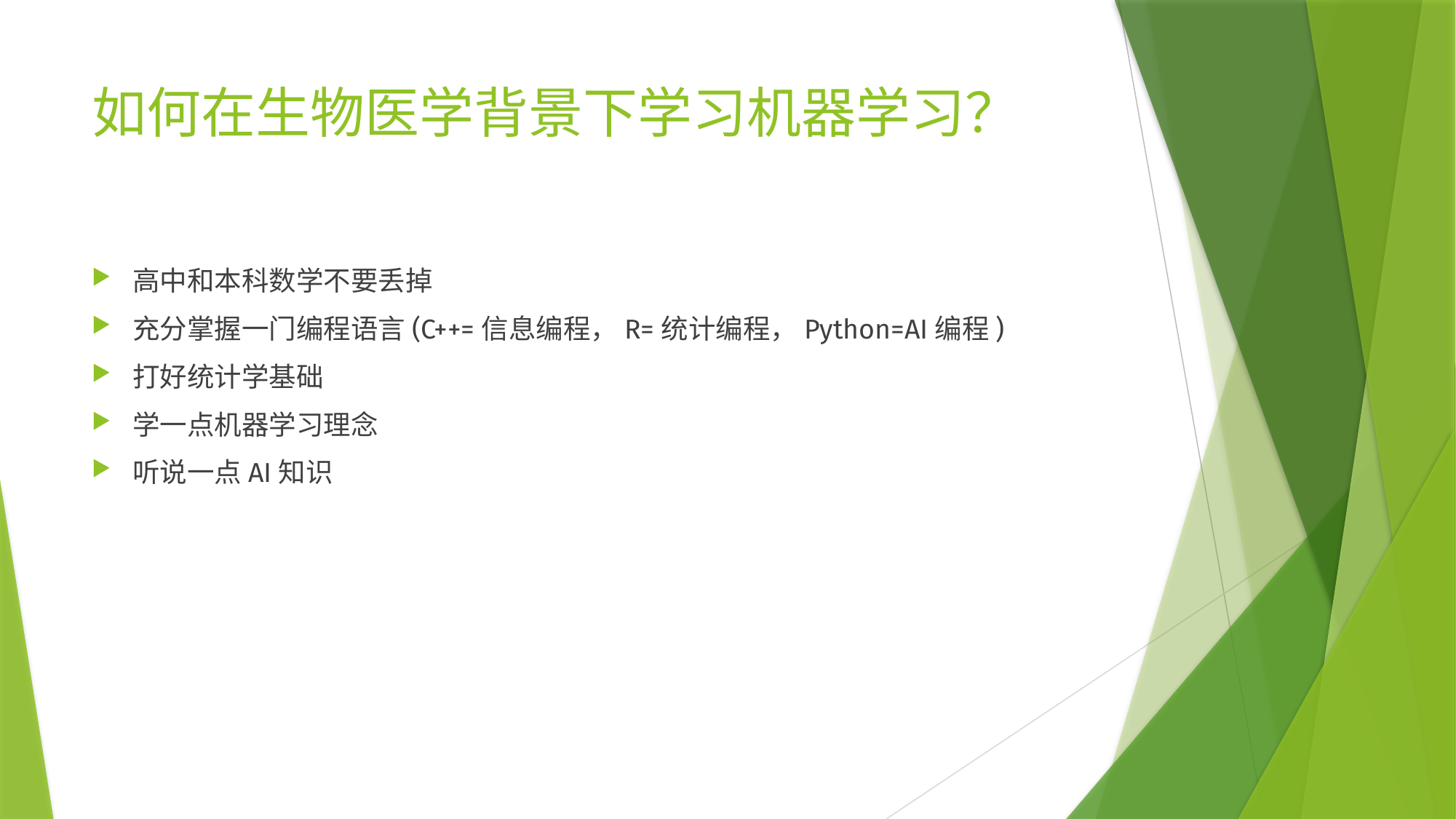

# 如何在生物医学背景下学习机器学习？
高中和本科数学不要丢掉
充分掌握一门编程语言(C++=信息编程，R=统计编程，Python=AI编程)
打好统计学基础
学一点机器学习理念
听说一点AI知识